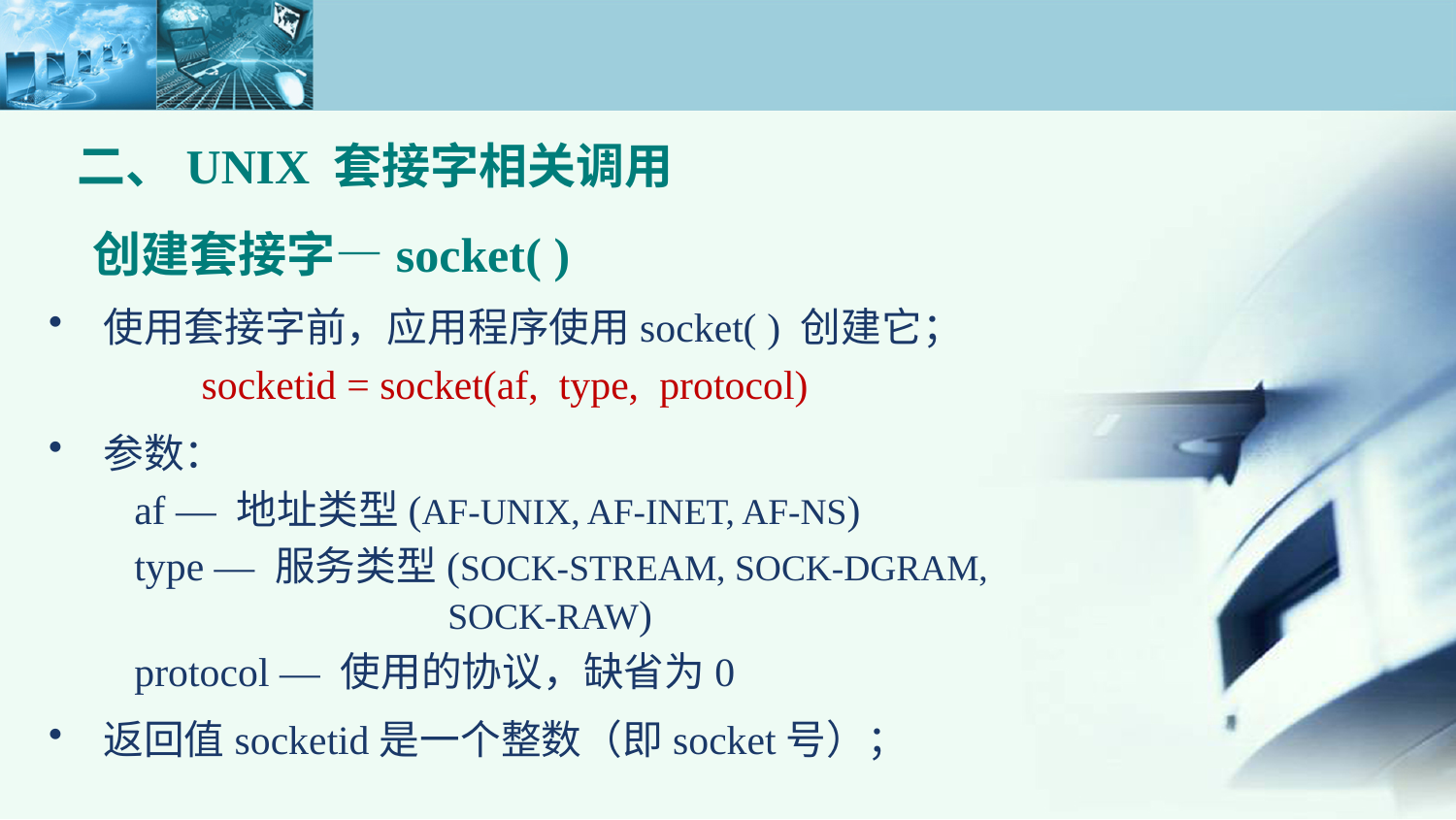

二、UNIX 套接字相关调用
   创建套接字—socket( )
使用套接字前，应用程序使用socket( ) 创建它；
               socketid = socket(af,  type,  protocol)
参数：
af — 地址类型(AF-UNIX, AF-INET, AF-NS)
type — 服务类型(SOCK-STREAM, SOCK-DGRAM,
                                  SOCK-RAW)
protocol — 使用的协议，缺省为0
返回值socketid是一个整数（即socket号）；